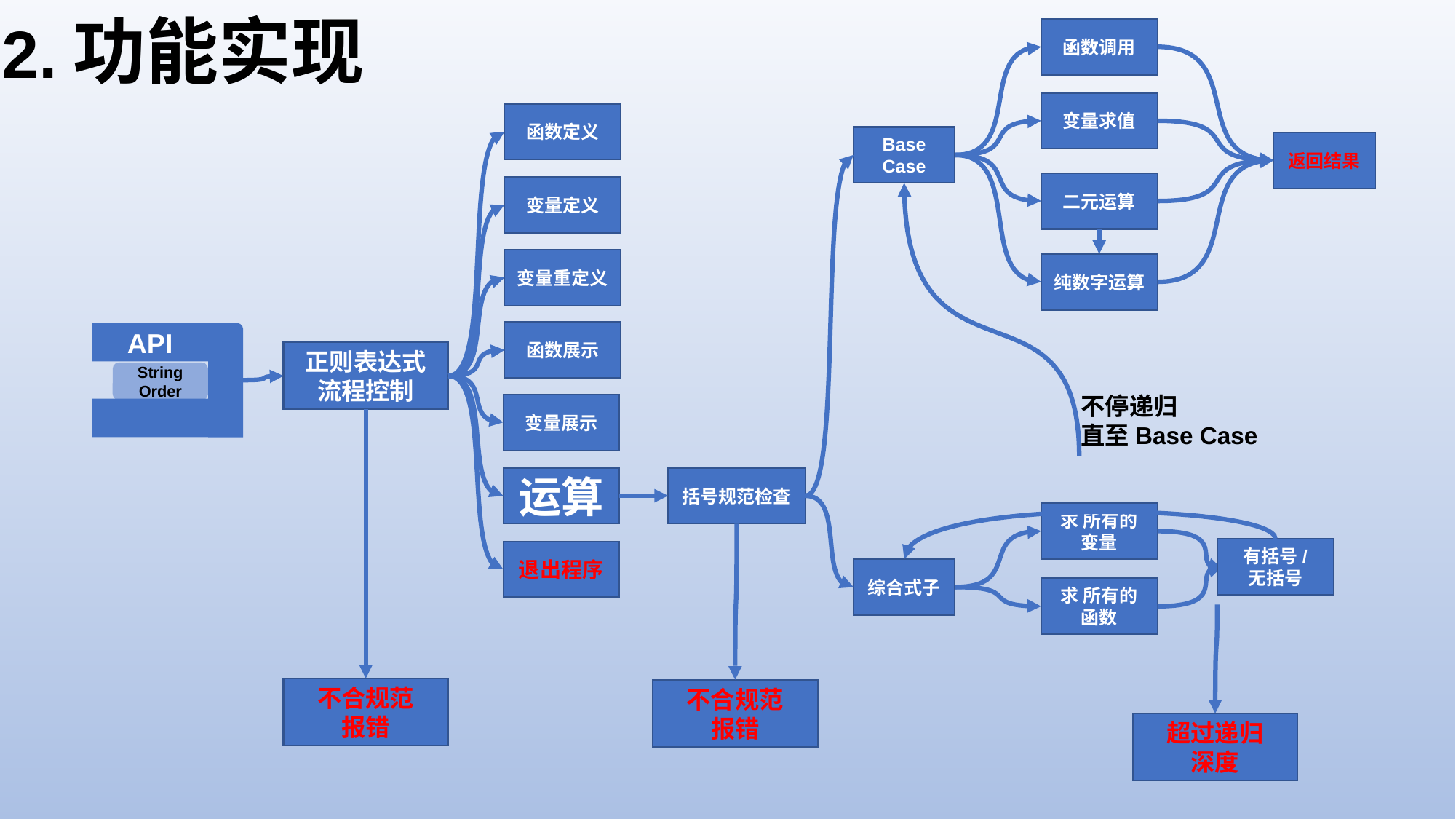

2.功能实现
函数调用
变量求值
函数定义
Base Case
返回结果
二元运算
变量定义
变量重定义
纯数字运算
函数展示
API

正则表达式
流程控制
String
Order
不停递归
直至Base Case
变量展示
括号规范检查
运算
求 所有的变量
有括号/
无括号
退出程序
综合式子
求 所有的函数
不合规范
报错
不合规范
报错
超过递归
深度